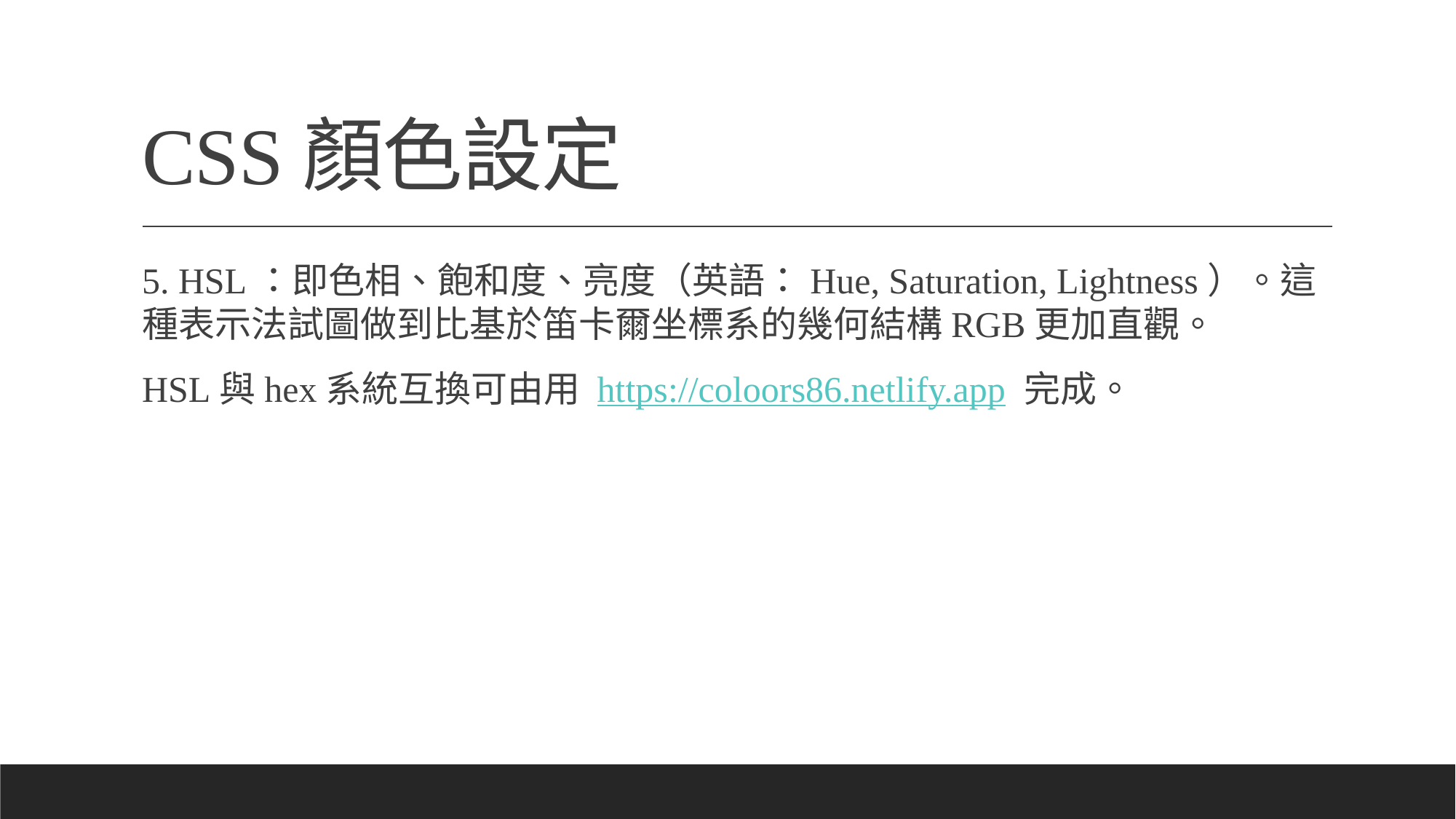

# CSS顏色設定
5. HSL：即色相、飽和度、亮度（英語：Hue, Saturation, Lightness）。這種表示法試圖做到比基於笛卡爾坐標系的幾何結構RGB更加直觀。
HSL與hex系統互換可由用 https://coloors86.netlify.app 完成。